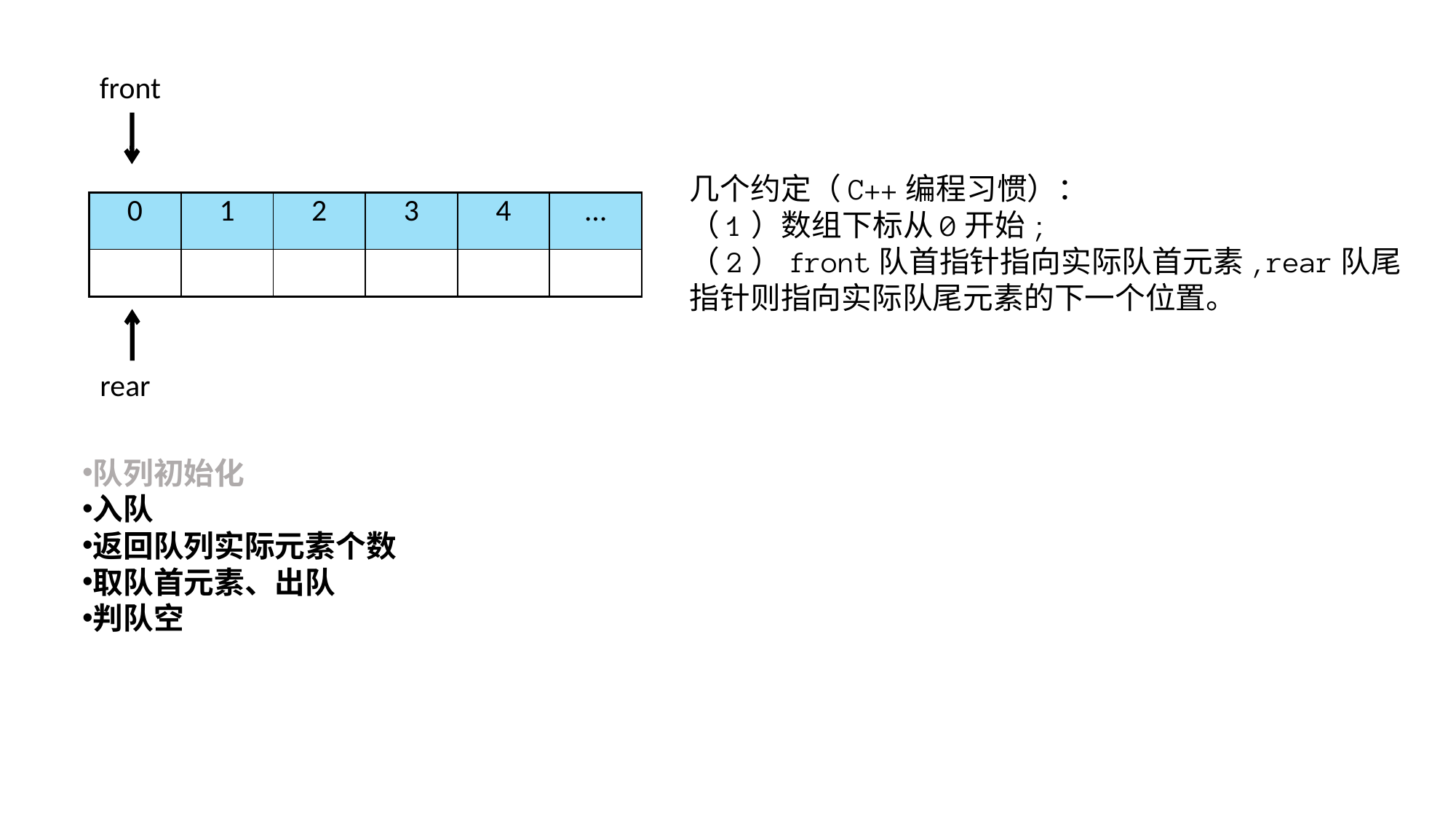

front
几个约定（C++编程习惯）：
（1）数组下标从0开始;
（2）front队首指针指向实际队首元素,rear队尾指针则指向实际队尾元素的下一个位置。
| 0 | 1 | 2 | 3 | 4 | … |
| --- | --- | --- | --- | --- | --- |
|  |  |  |  |  |  |
rear
队列初始化
入队
返回队列实际元素个数
取队首元素、出队
判队空